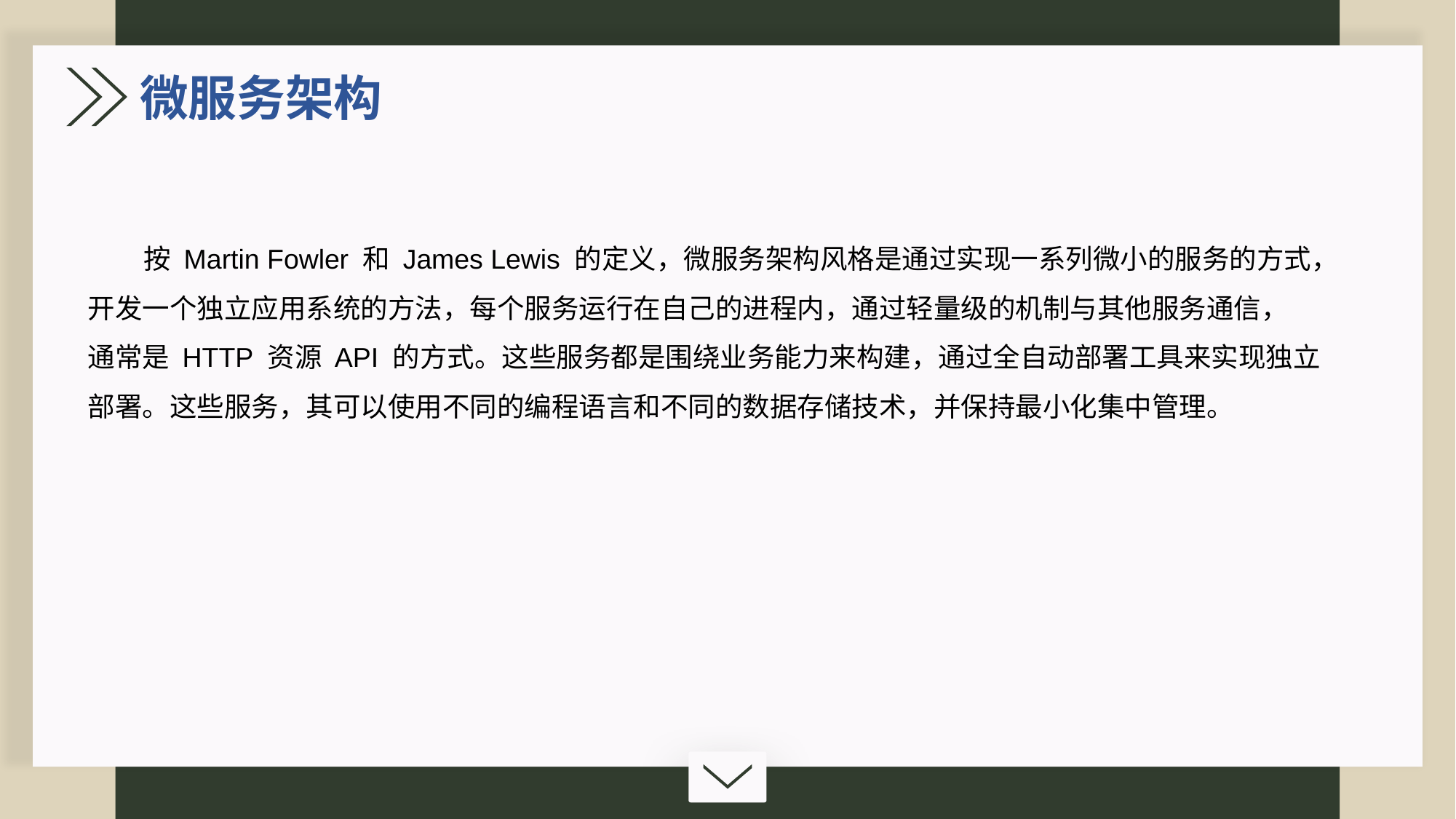

微服务架构

        按 Martin Fowler 和 James Lewis 的定义，微服务架构风格是通过实现一系列微小的服务的方式，
开发一个独立应用系统的方法，每个服务运行在自己的进程内，通过轻量级的机制与其他服务通信，
通常是 HTTP 资源 API 的方式。这些服务都是围绕业务能力来构建，通过全自动部署工具来实现独立
部署。这些服务，其可以使用不同的编程语言和不同的数据存储技术，并保持最小化集中管理。